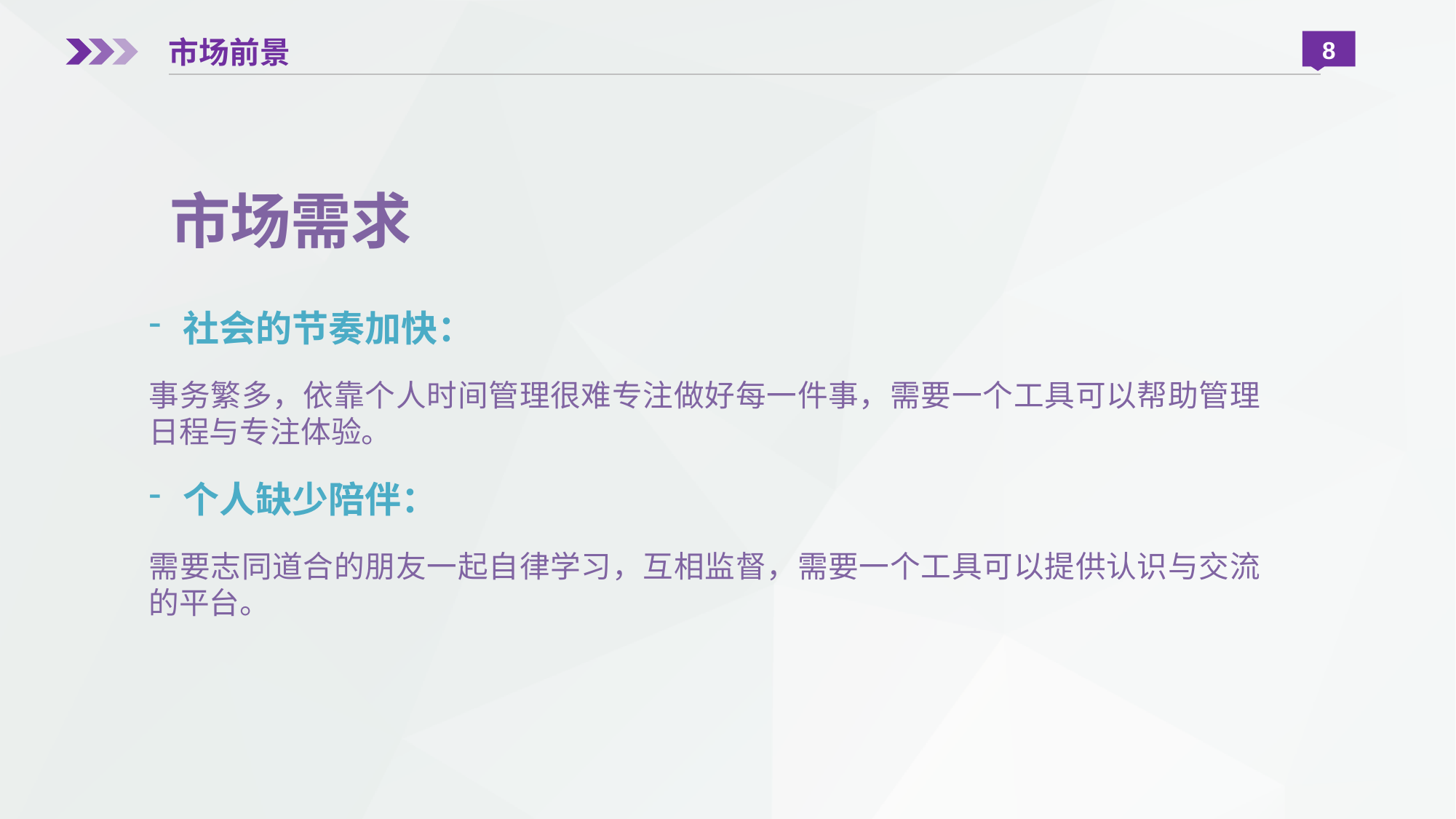

市场前景
8

市场需求
社会的节奏加快：
事务繁多，依靠个人时间管理很难专注做好每一件事，需要一个工具可以帮助管理日程与专注体验。
个人缺少陪伴：
需要志同道合的朋友一起自律学习，互相监督，需要一个工具可以提供认识与交流的平台。